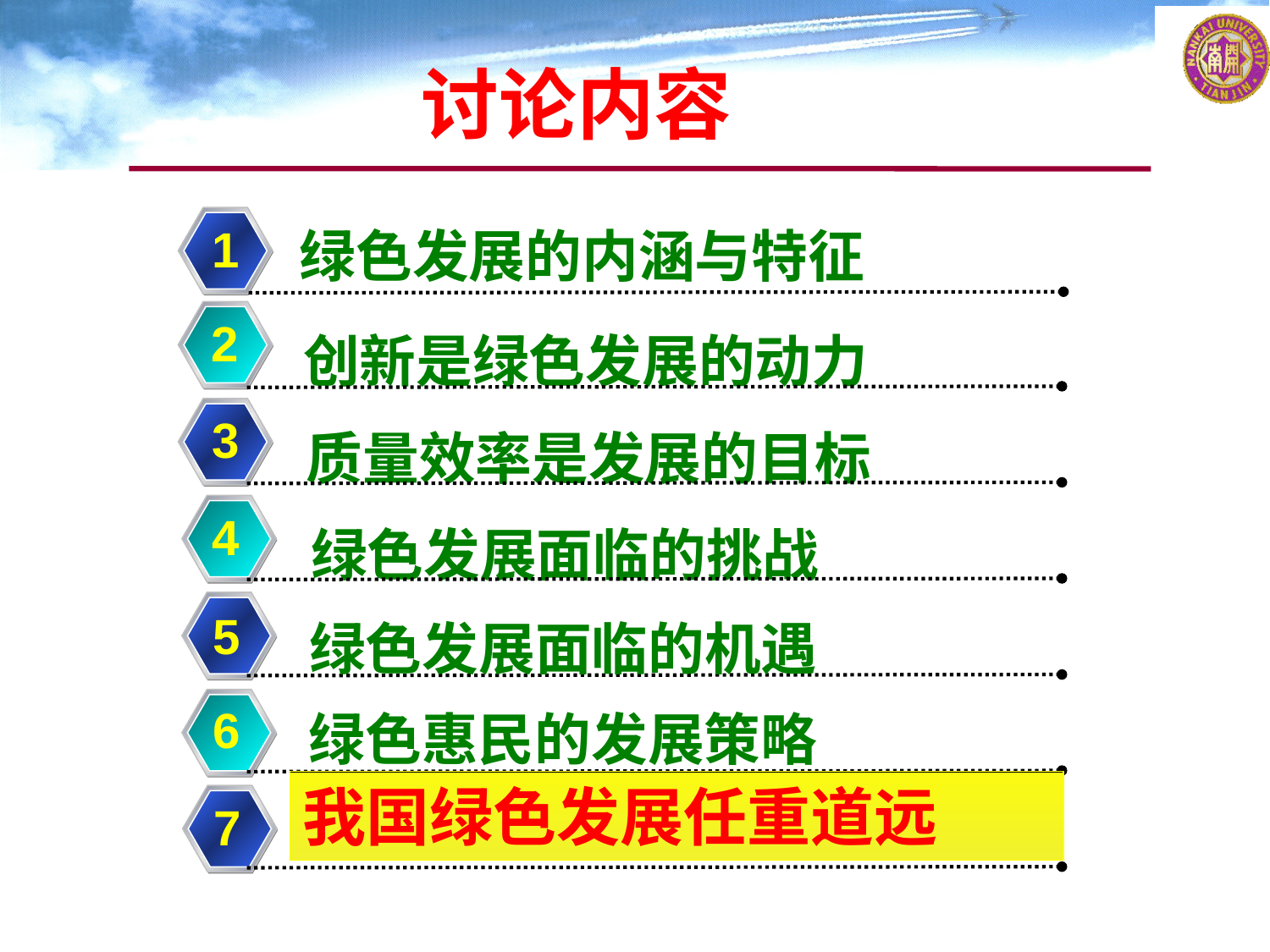

讨论内容

1
绿色发展的内涵与特征

2
创新是绿色发展的动力

3
质量效率是发展的目标

4

绿色发展面临的挑战

5
绿色发展面临的机遇

6
绿色惠民的发展策略

我国绿色发展任重道远

7